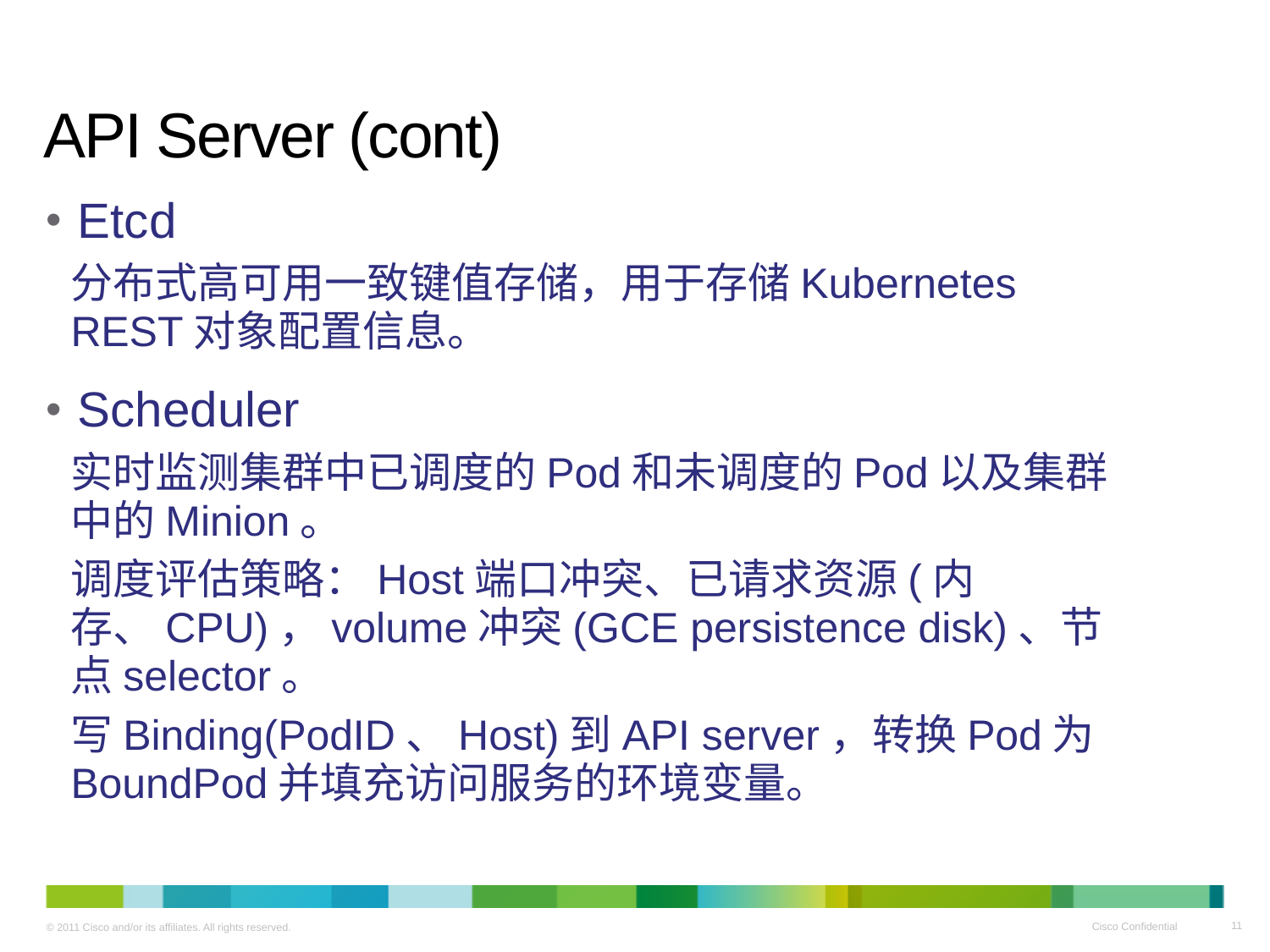

# API Server (cont)
Etcd
分布式高可用一致键值存储，用于存储Kubernetes REST对象配置信息。
Scheduler
实时监测集群中已调度的Pod和未调度的Pod以及集群中的Minion。
调度评估策略：Host端口冲突、已请求资源(内存、CPU)，volume冲突(GCE persistence disk)、节点selector。
写Binding(PodID、Host)到API server，转换Pod为BoundPod并填充访问服务的环境变量。